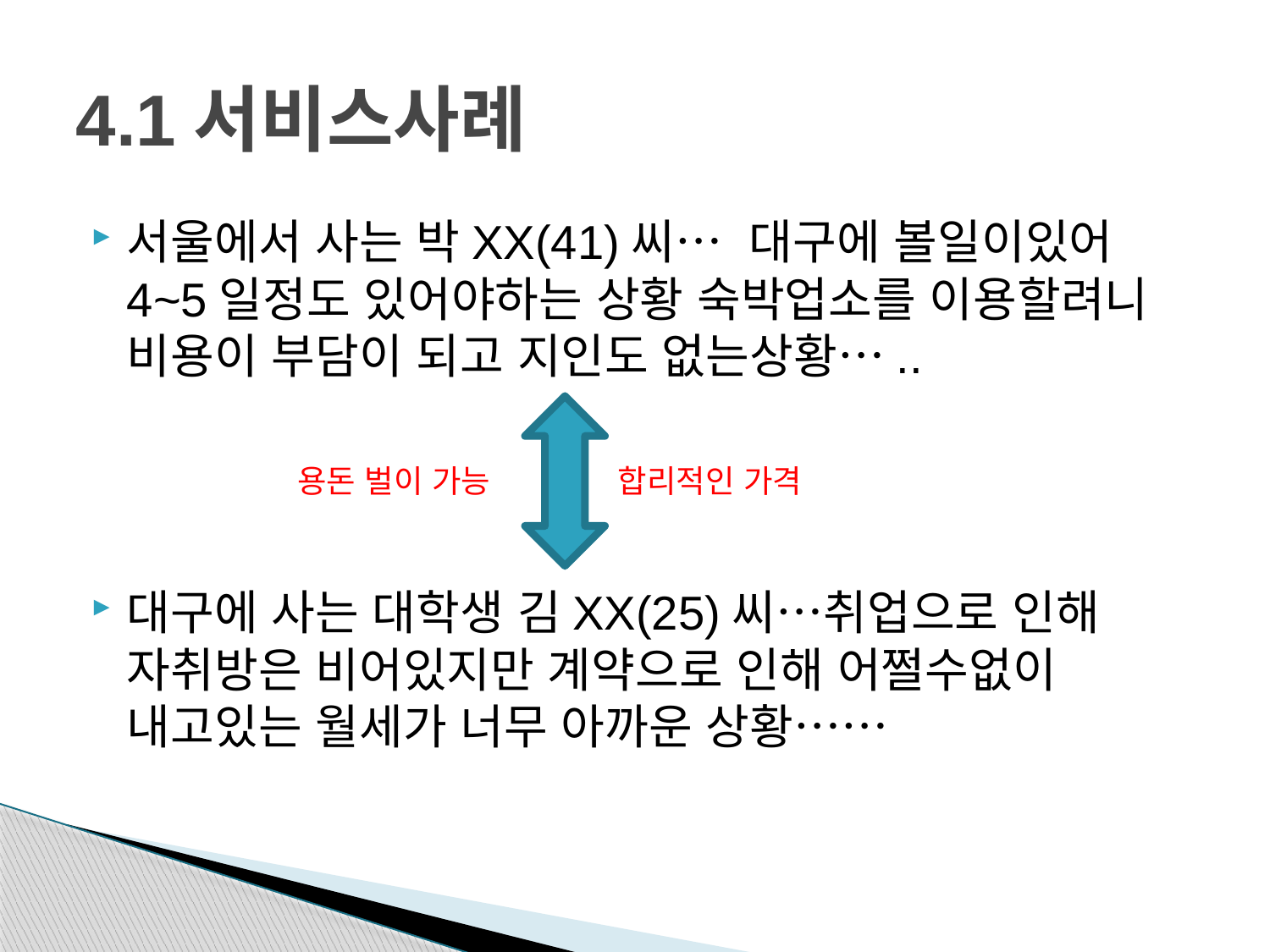

# 4.1서비스사례
서울에서 사는 박XX(41)씨…  대구에 볼일이있어 4~5일정도 있어야하는 상황 숙박업소를 이용할려니 비용이 부담이 되고 지인도 없는상황…..

대구에 사는 대학생 김XX(25)씨…취업으로 인해 자취방은 비어있지만 계약으로 인해 어쩔수없이 내고있는 월세가 너무 아까운 상황……

용돈 벌이 가능
합리적인 가격